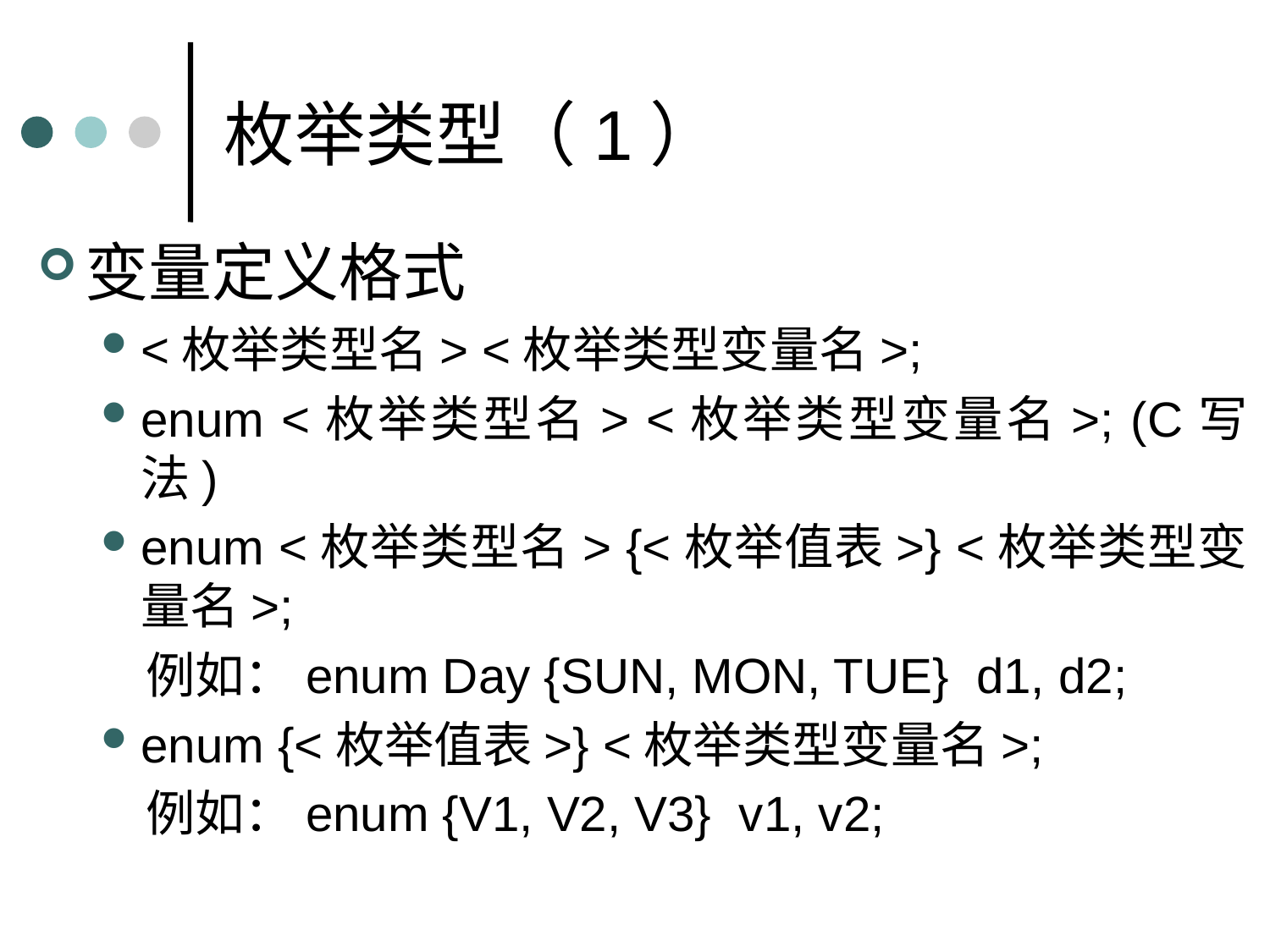

枚举类型（1）
变量定义格式
<枚举类型名> <枚举类型变量名>;
enum <枚举类型名> <枚举类型变量名>; (C写法)
enum <枚举类型名> {<枚举值表>} <枚举类型变量名>;
   例如：enum Day {SUN, MON, TUE}  d1, d2;
enum {<枚举值表>} <枚举类型变量名>;
   例如：enum {V1, V2, V3}  v1, v2;